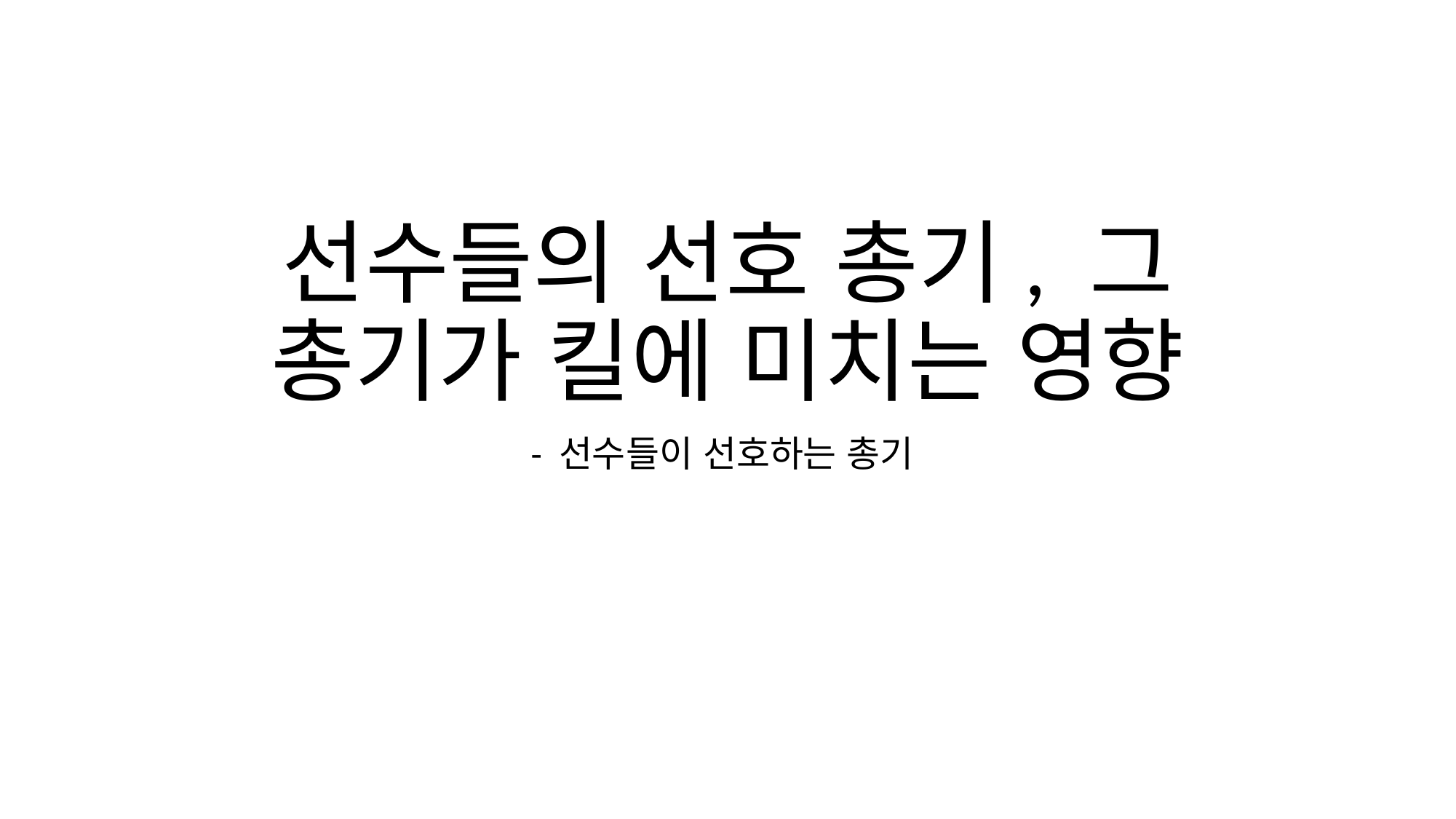

# 선수들의 선호 총기, 그 총기가 킬에 미치는 영향
- 선수들이 선호하는 총기